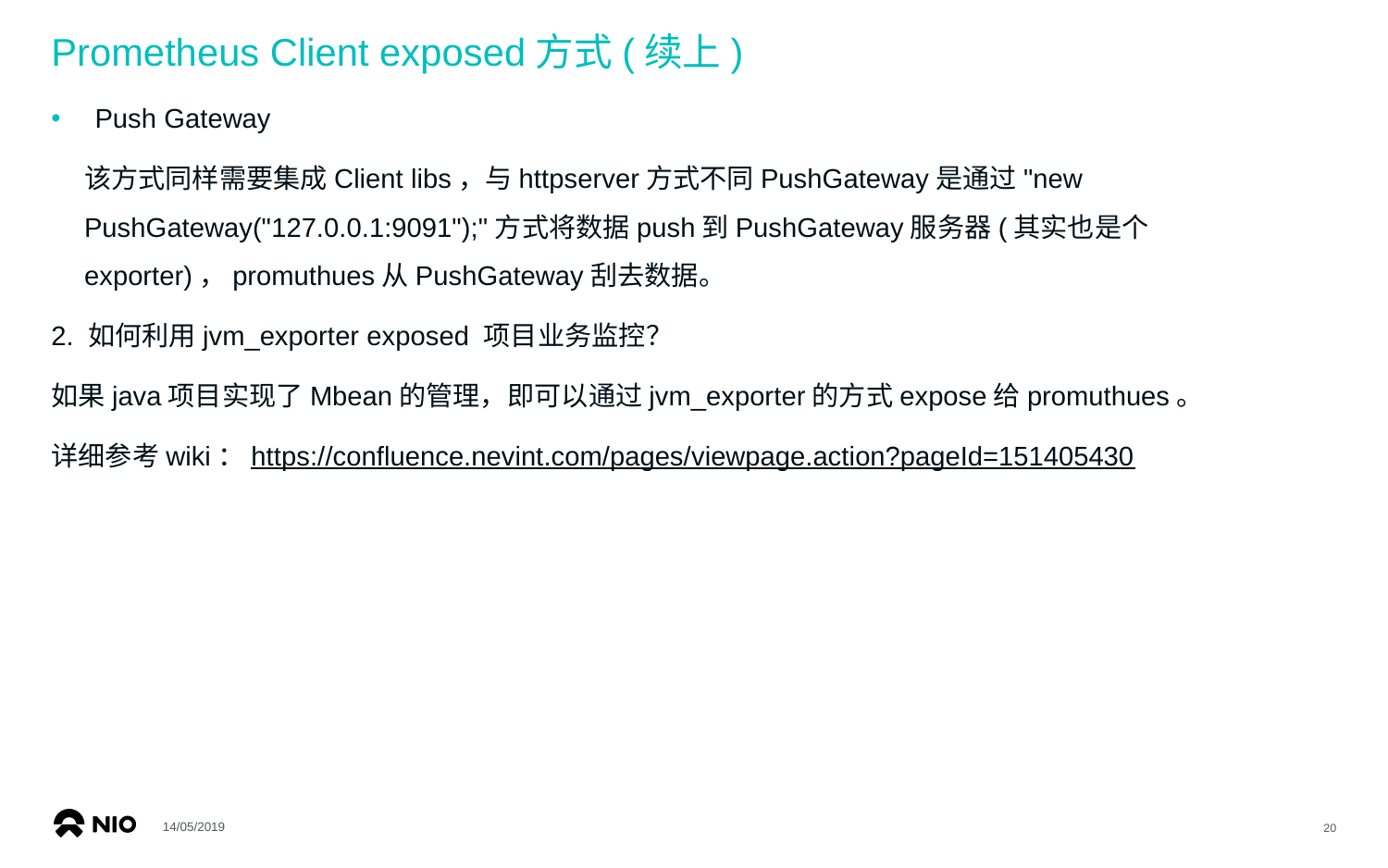

# Prometheus Client exposed方式(续上)
Push Gateway
该方式同样需要集成Client libs，与httpserver方式不同PushGateway是通过"new PushGateway("127.0.0.1:9091");"方式将数据push到PushGateway服务器(其实也是个exporter)，promuthues从PushGateway刮去数据。
2. 如何利用jvm_exporter exposed 项目业务监控？
如果java项目实现了Mbean的管理，即可以通过jvm_exporter的方式expose给promuthues。
详细参考wiki：https://confluence.nevint.com/pages/viewpage.action?pageId=151405430

14/05/2019

20